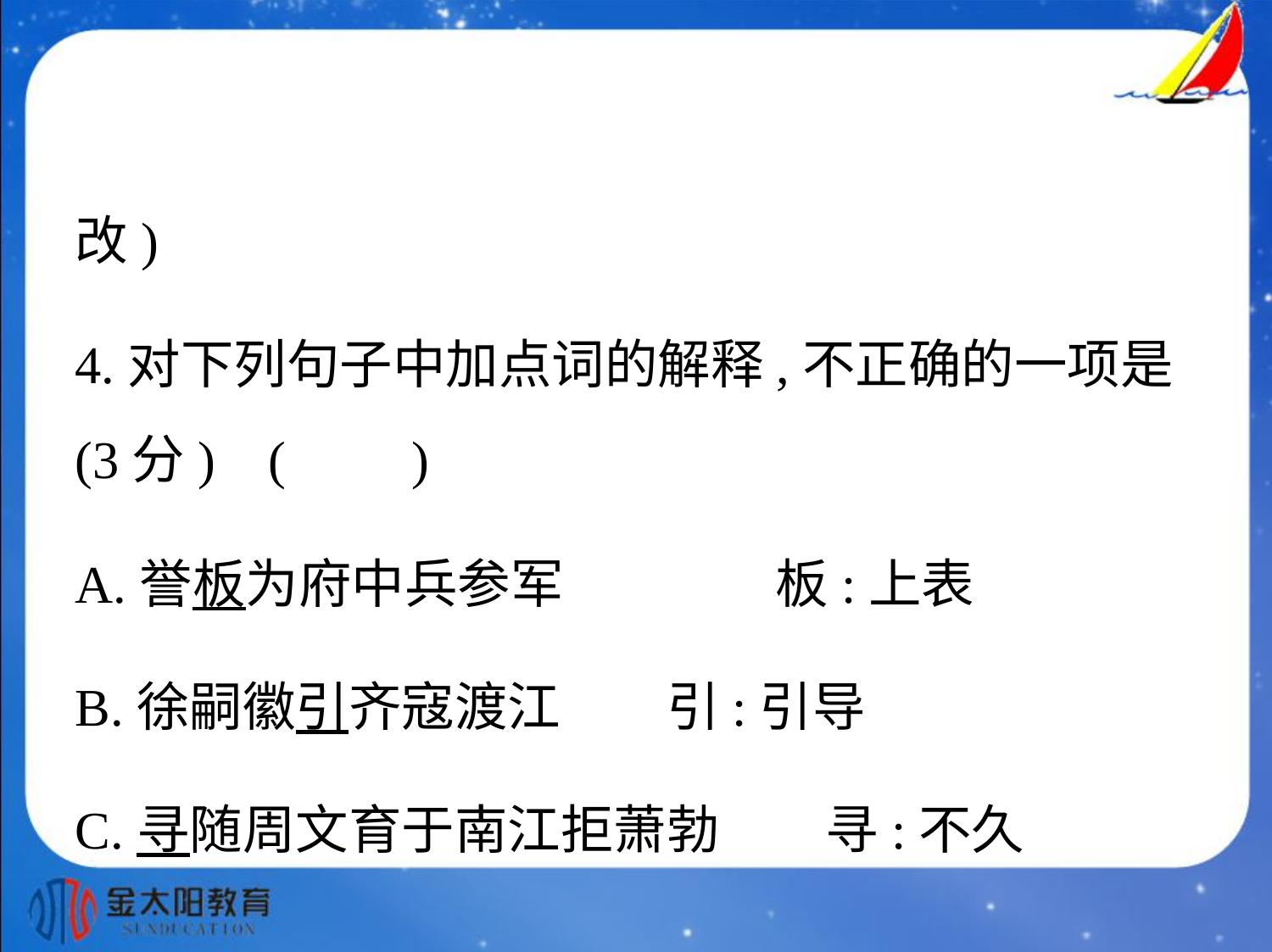

改)
4.对下列句子中加点词的解释,不正确的一项是
(3分) (　    )
A.誉板为府中兵参军　　　　板:上表
B.徐嗣徽引齐寇渡江　　引:引导
C.寻随周文育于南江拒萧勃　　寻:不久